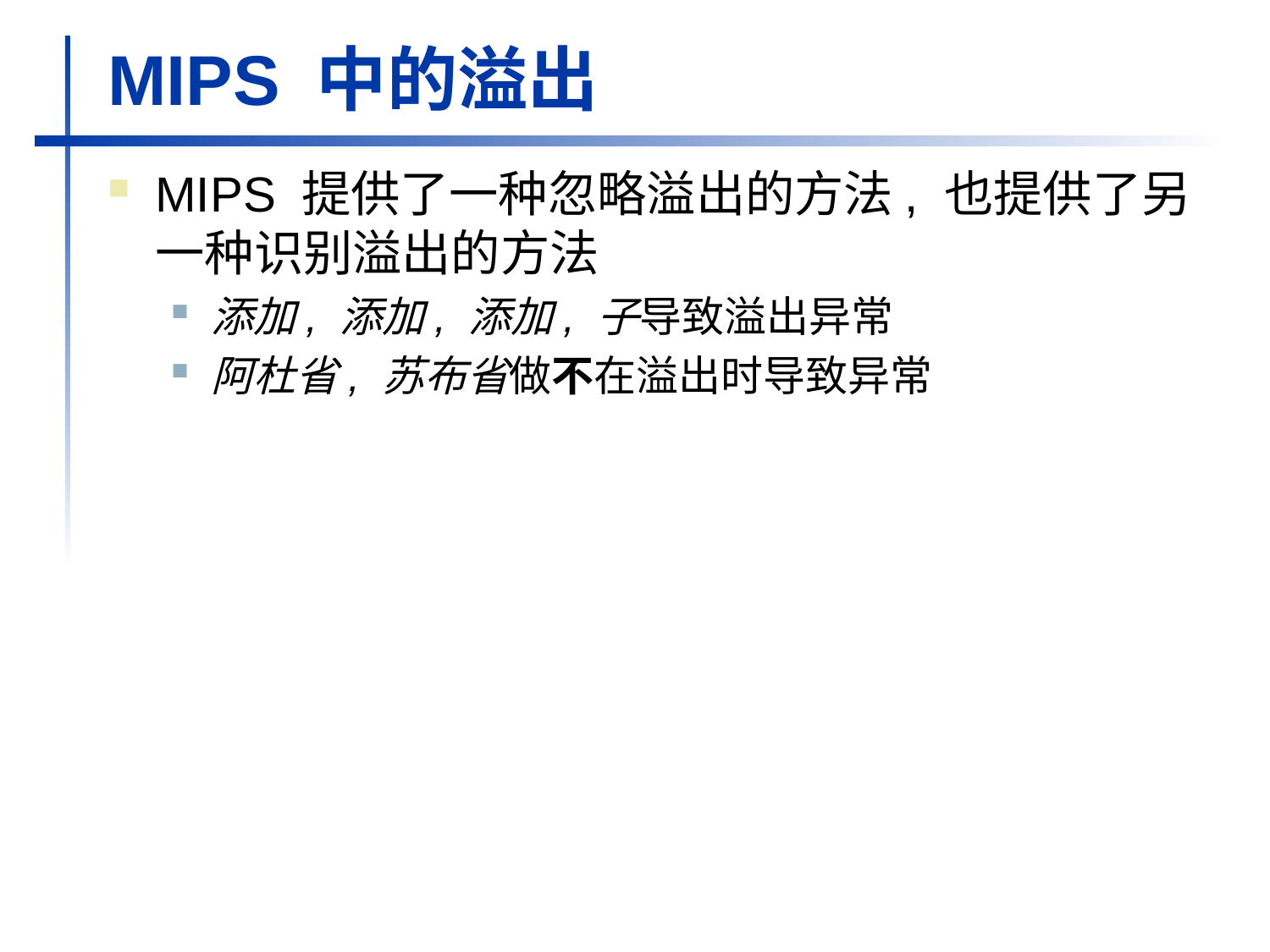

# MIPS 中的溢出
MIPS 提供了一种忽略溢出的方法, 也提供了另一种识别溢出的方法
添加, 添加, 添加, 子导致溢出异常
阿杜省, 苏布省做不在溢出时导致异常